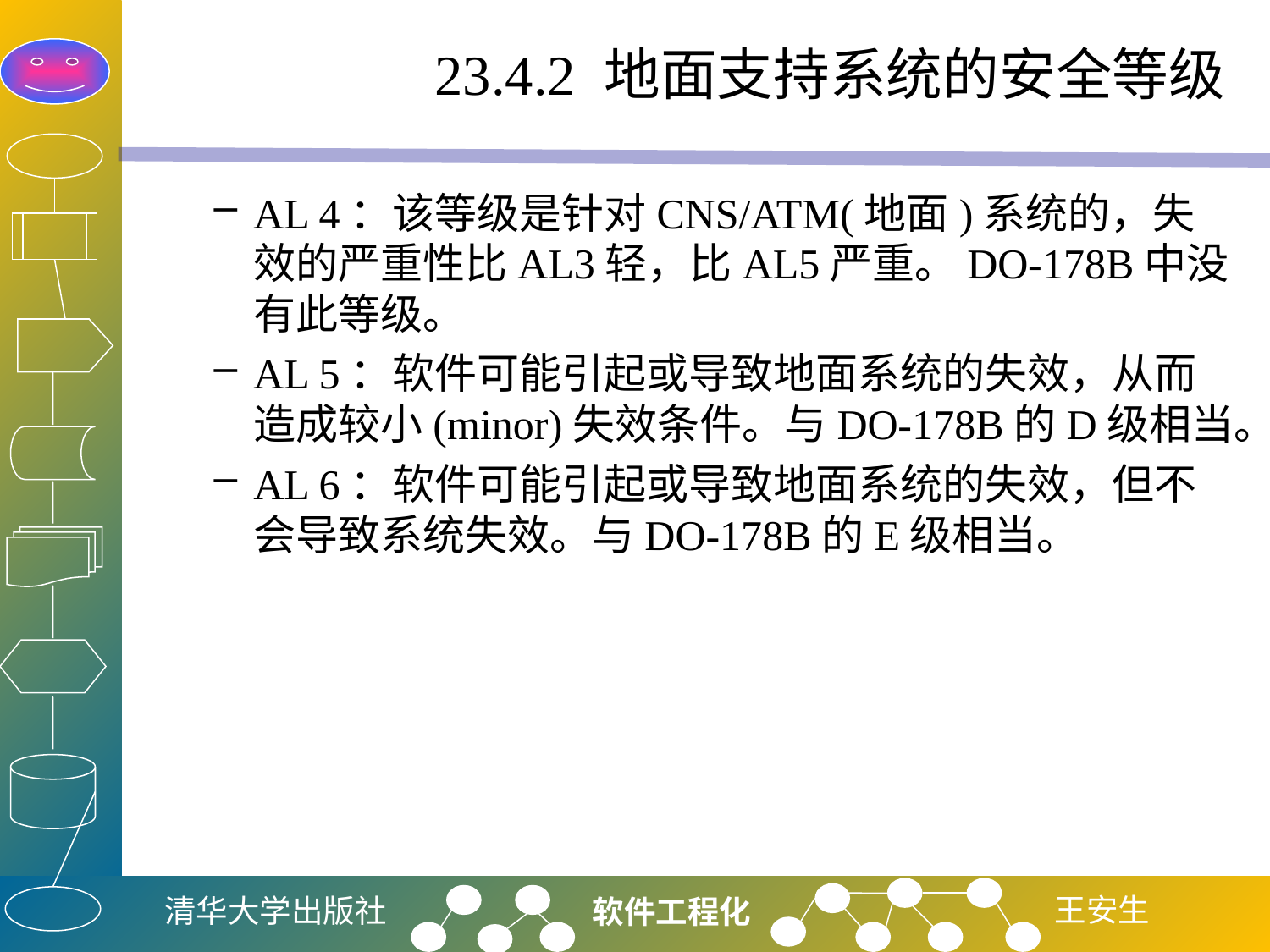

# 23.4.2 地面支持系统的安全等级
AL 4：该等级是针对CNS/ATM(地面)系统的，失效的严重性比AL3轻，比AL5严重。DO-178B中没有此等级。
AL 5：软件可能引起或导致地面系统的失效，从而造成较小(minor)失效条件。与DO-178B的D级相当。
AL 6：软件可能引起或导致地面系统的失效，但不会导致系统失效。与DO-178B的E级相当。